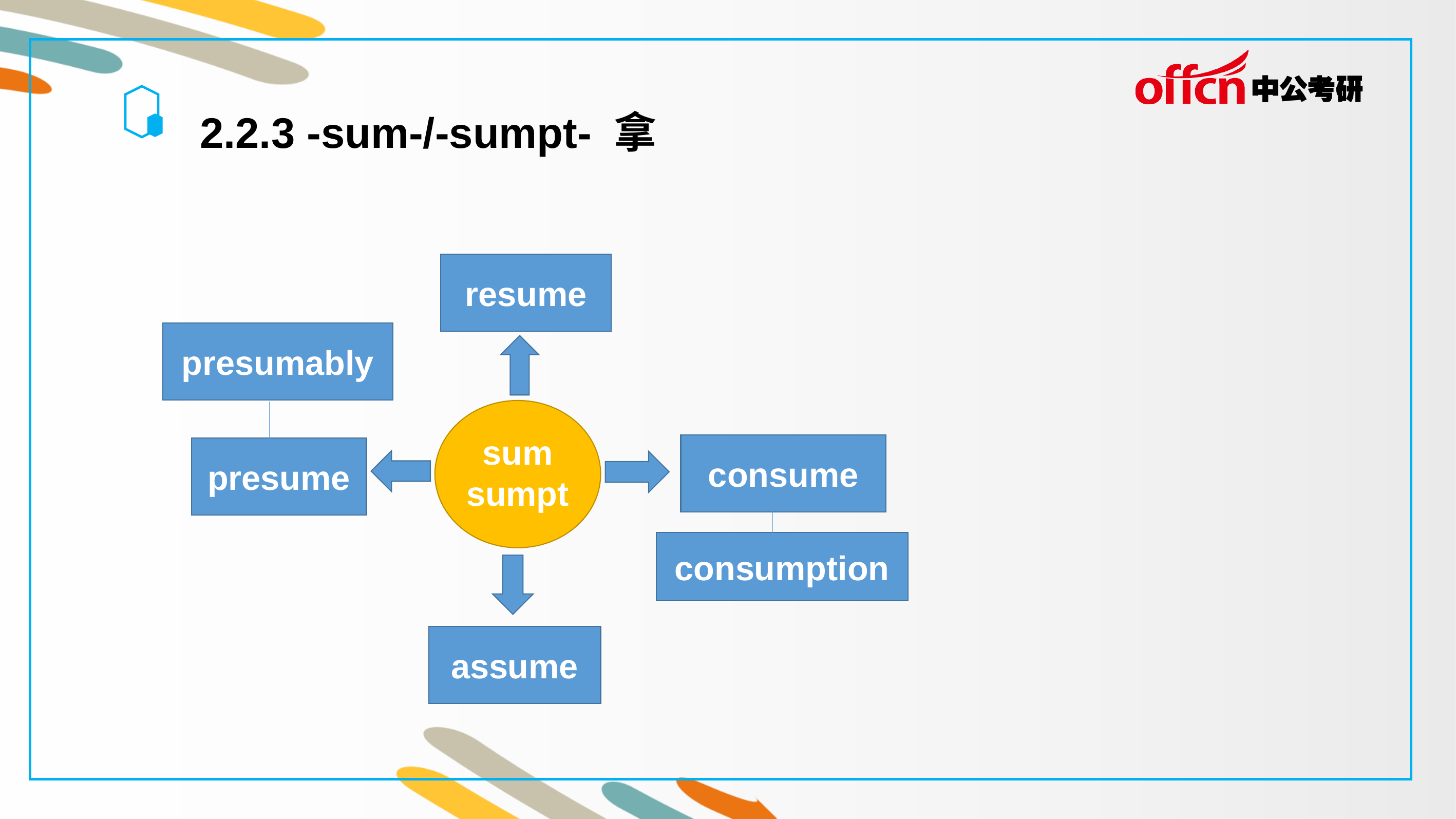

2.2.3 -sum-/-sumpt- 拿
resume
presumably

sum
sumpt

consume

presume

consumption

assume